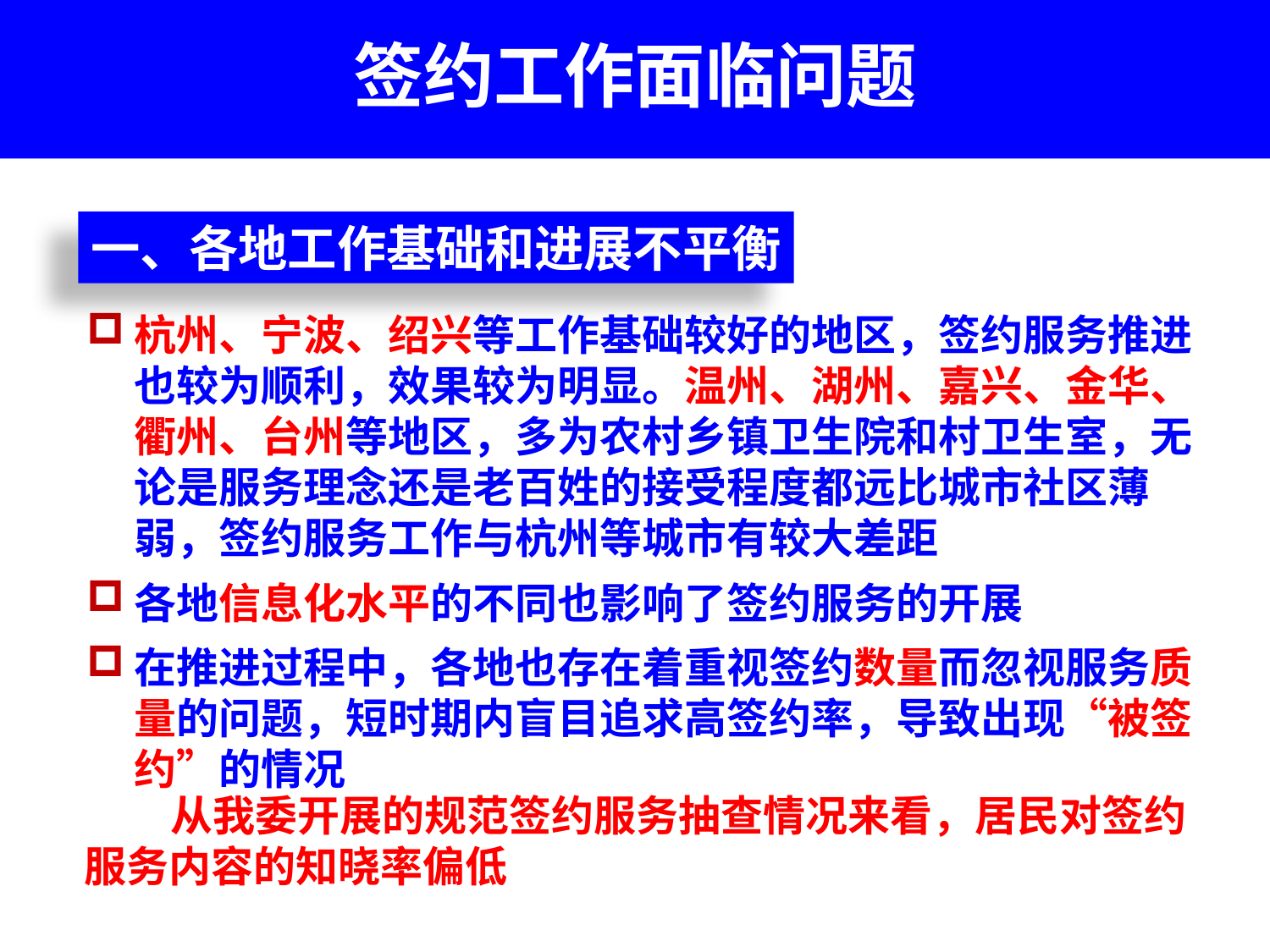

# 签约工作面临问题
一、各地工作基础和进展不平衡
杭州、宁波、绍兴等工作基础较好的地区，签约服务推进也较为顺利，效果较为明显。温州、湖州、嘉兴、金华、衢州、台州等地区，多为农村乡镇卫生院和村卫生室，无论是服务理念还是老百姓的接受程度都远比城市社区薄弱，签约服务工作与杭州等城市有较大差距
各地信息化水平的不同也影响了签约服务的开展
在推进过程中，各地也存在着重视签约数量而忽视服务质量的问题，短时期内盲目追求高签约率，导致出现“被签约”的情况
        从我委开展的规范签约服务抽查情况来看，居民对签约服务内容的知晓率偏低